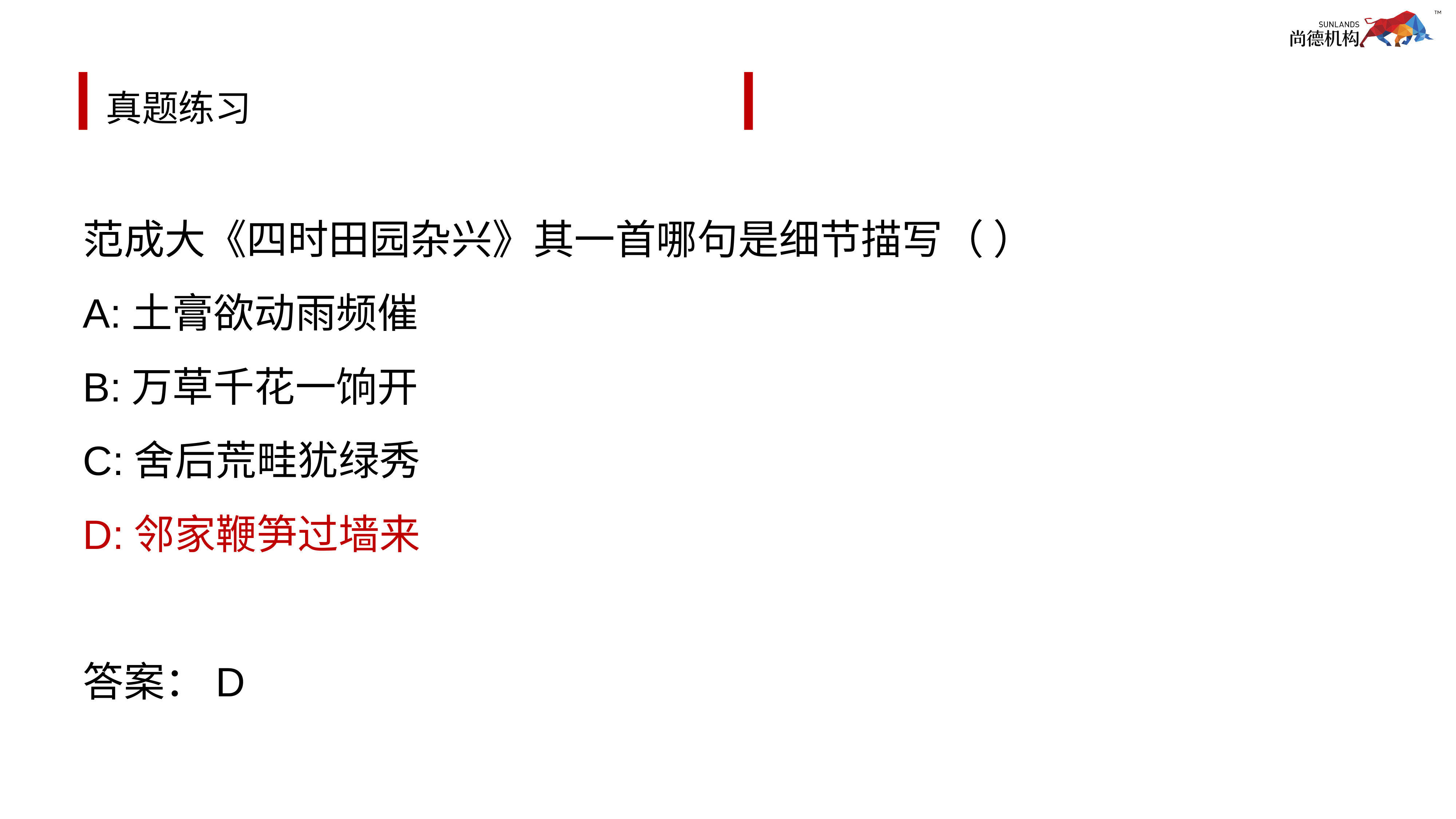

# 真题练习
范成大《四时田园杂兴》其一首哪句是细节描写（ ）
A:土膏欲动雨频催
B:万草千花一饷开
C:舍后荒畦犹绿秀
D:邻家鞭笋过墙来

答案：D